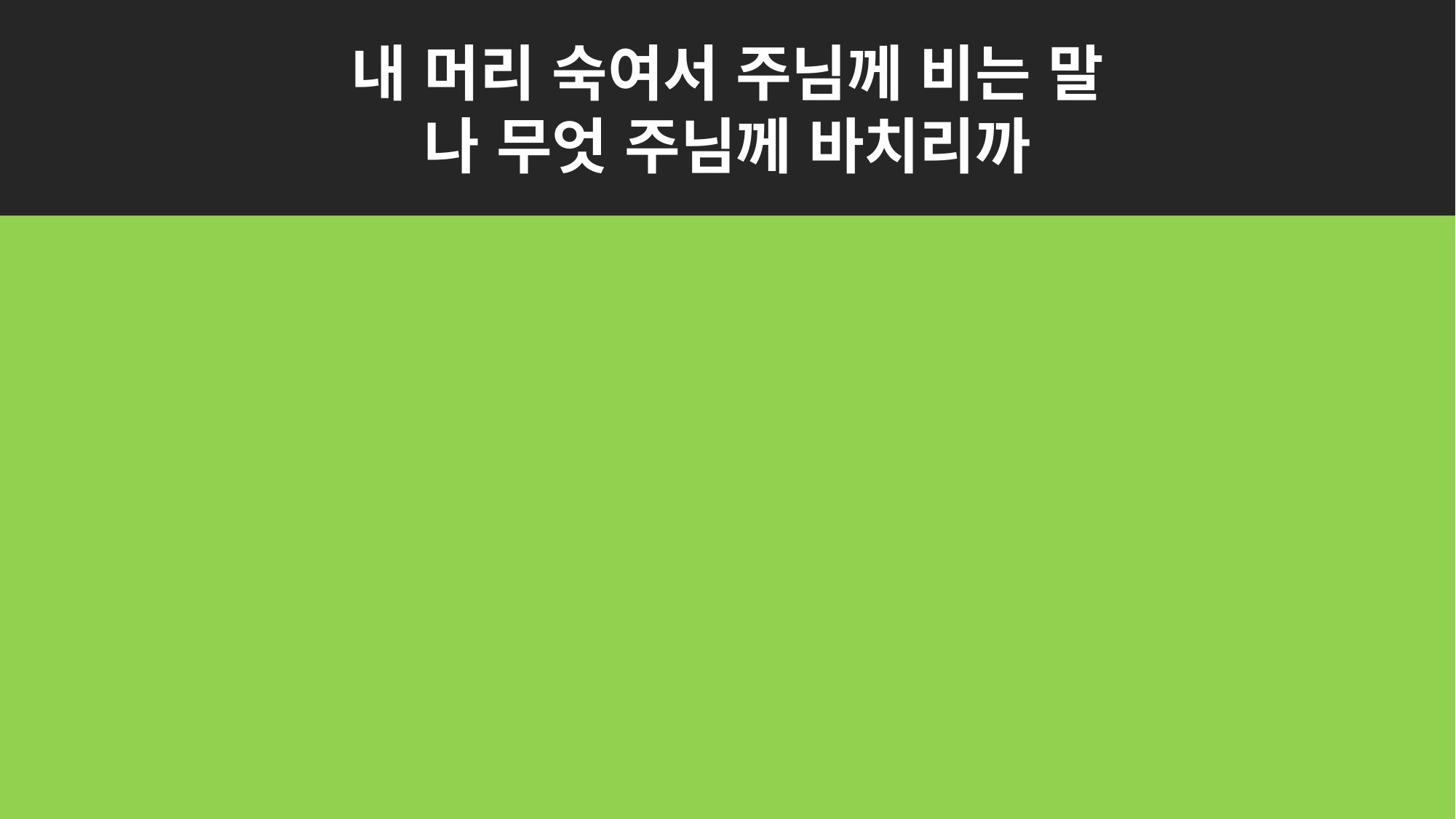

내 머리 숙여서 주님께 비는 말
나 무엇 주님께 바치리까